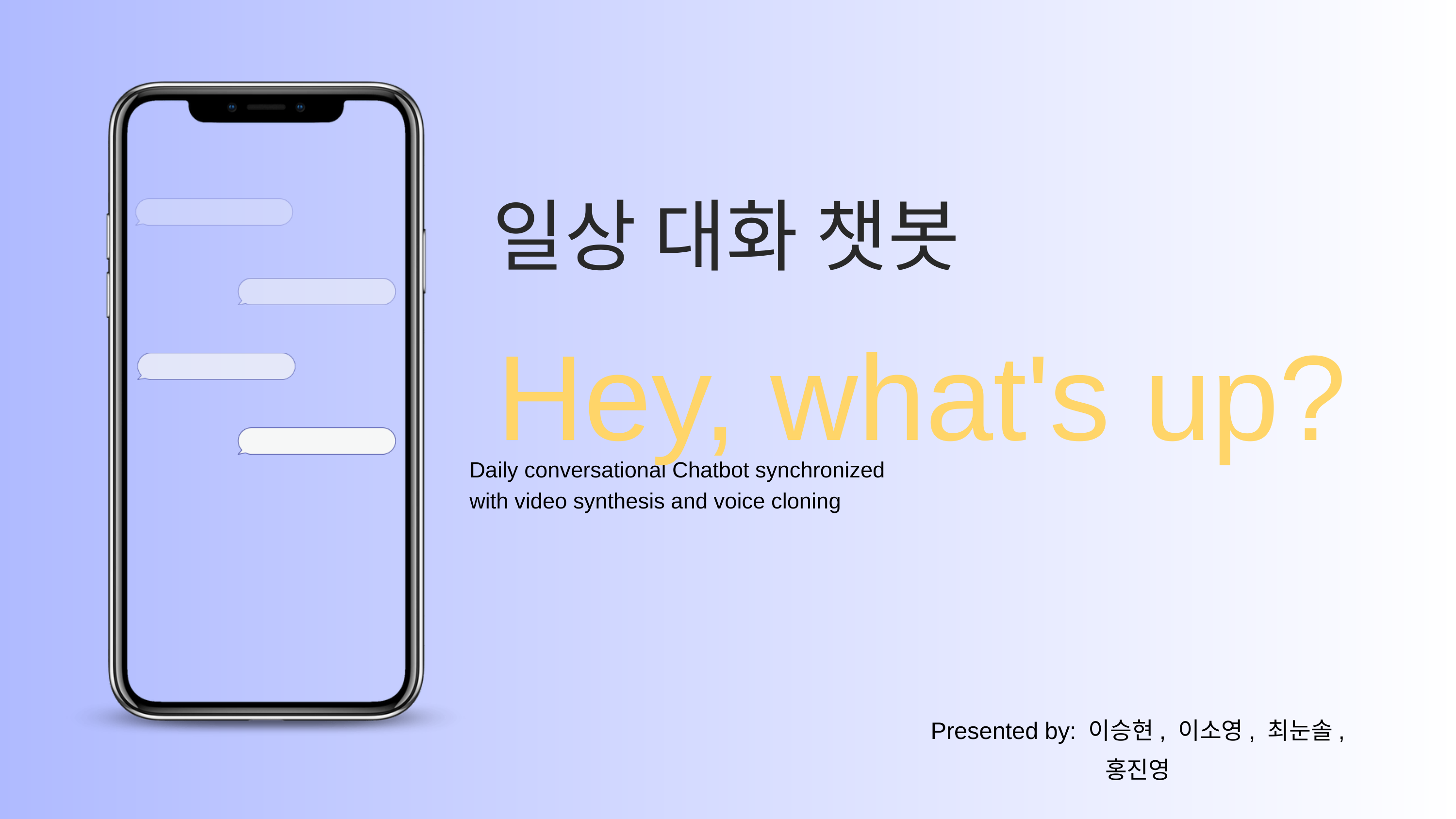

일상 대화 챗봇
Hey, what's up?
Daily conversational Chatbot synchronized
with video synthesis and voice cloning

Presented by: 이승현, 이소영, 최눈솔, 홍진영